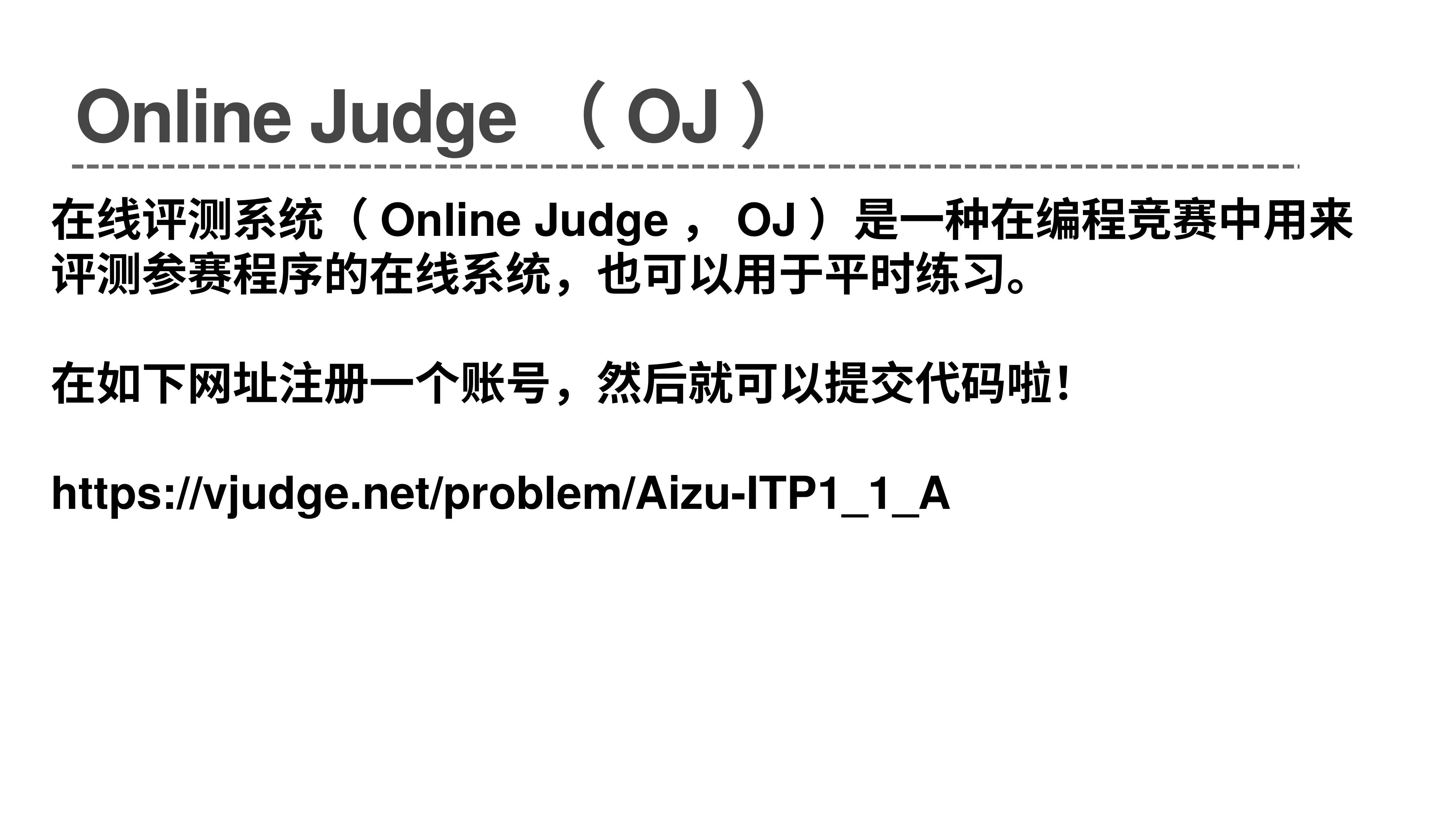

# Online Judge（OJ）
在线评测系统（Online Judge，OJ）是一种在编程竞赛中用来评测参赛程序的在线系统，也可以用于平时练习。

在如下网址注册一个账号，然后就可以提交代码啦！

https://vjudge.net/problem/Aizu-ITP1_1_A